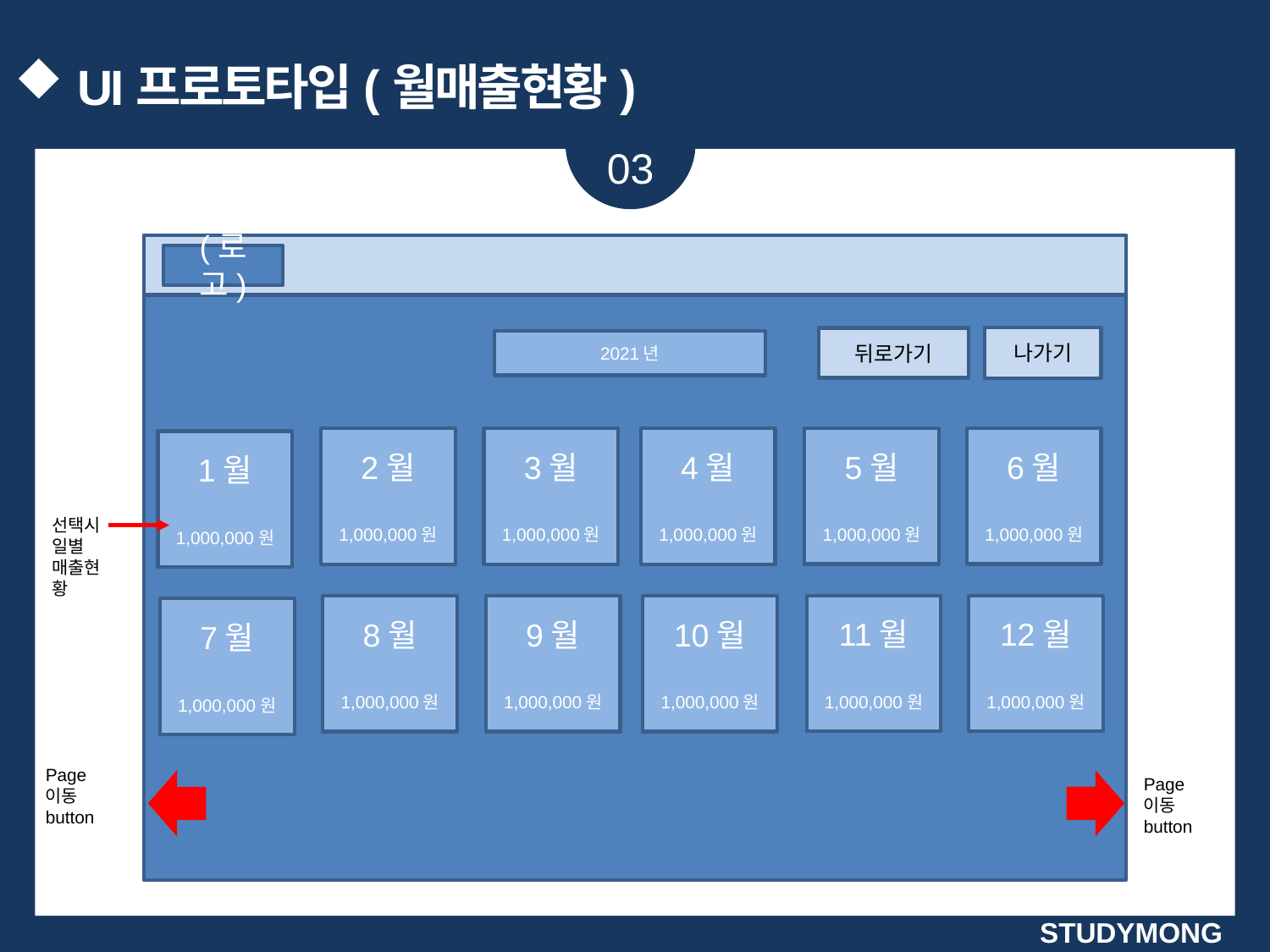

UI프로토타입(월매출현황)

03

(로고)
나가기
뒤로가기
2021년
5월

1,000,000원
6월

1,000,000원
2월

1,000,000원
3월

1,000,000원
4월

1,000,000원
1월

1,000,000원
선택시 일별 매출현황
11월

1,000,000원
12월

1,000,000원
8월

1,000,000원
9월

1,000,000원
10월

1,000,000원
7월

1,000,000원
Page이동button
Page이동button

STUDYMONG